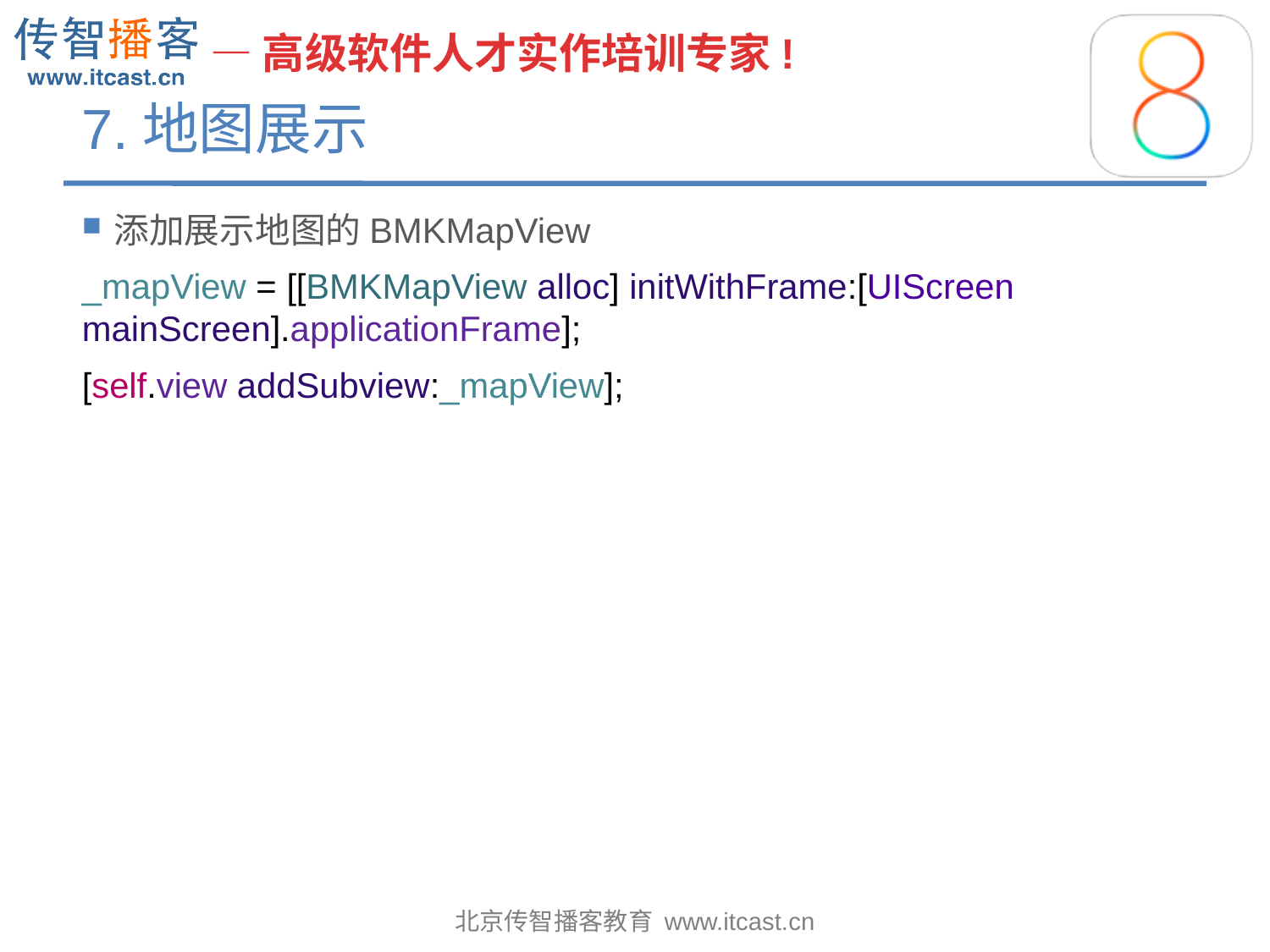

# 7.地图展示
添加展示地图的BMKMapView
_mapView = [[BMKMapView alloc] initWithFrame:[UIScreen mainScreen].applicationFrame];
[self.view addSubview:_mapView];